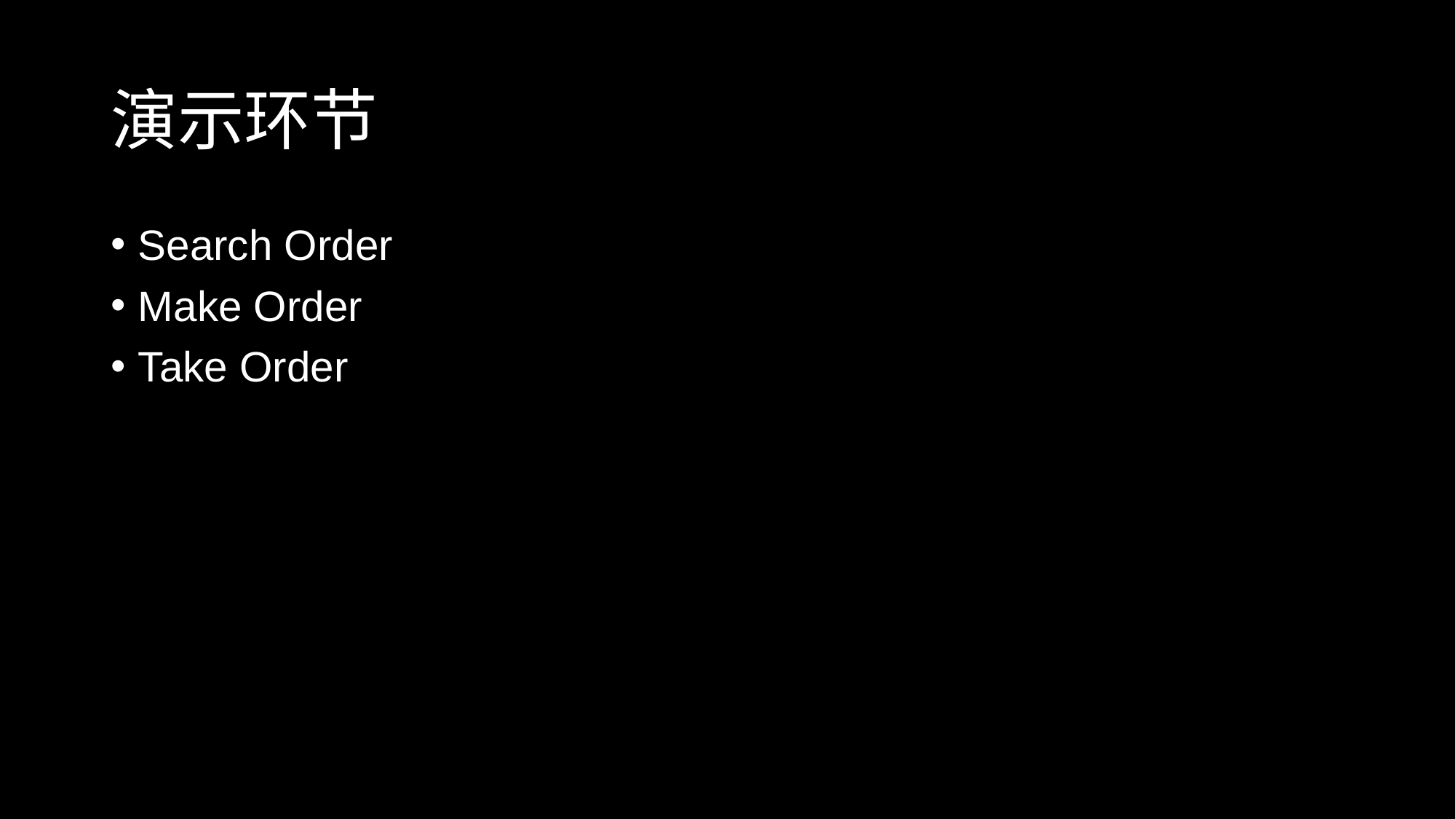

# 演示环节
Search Order
Make Order
Take Order